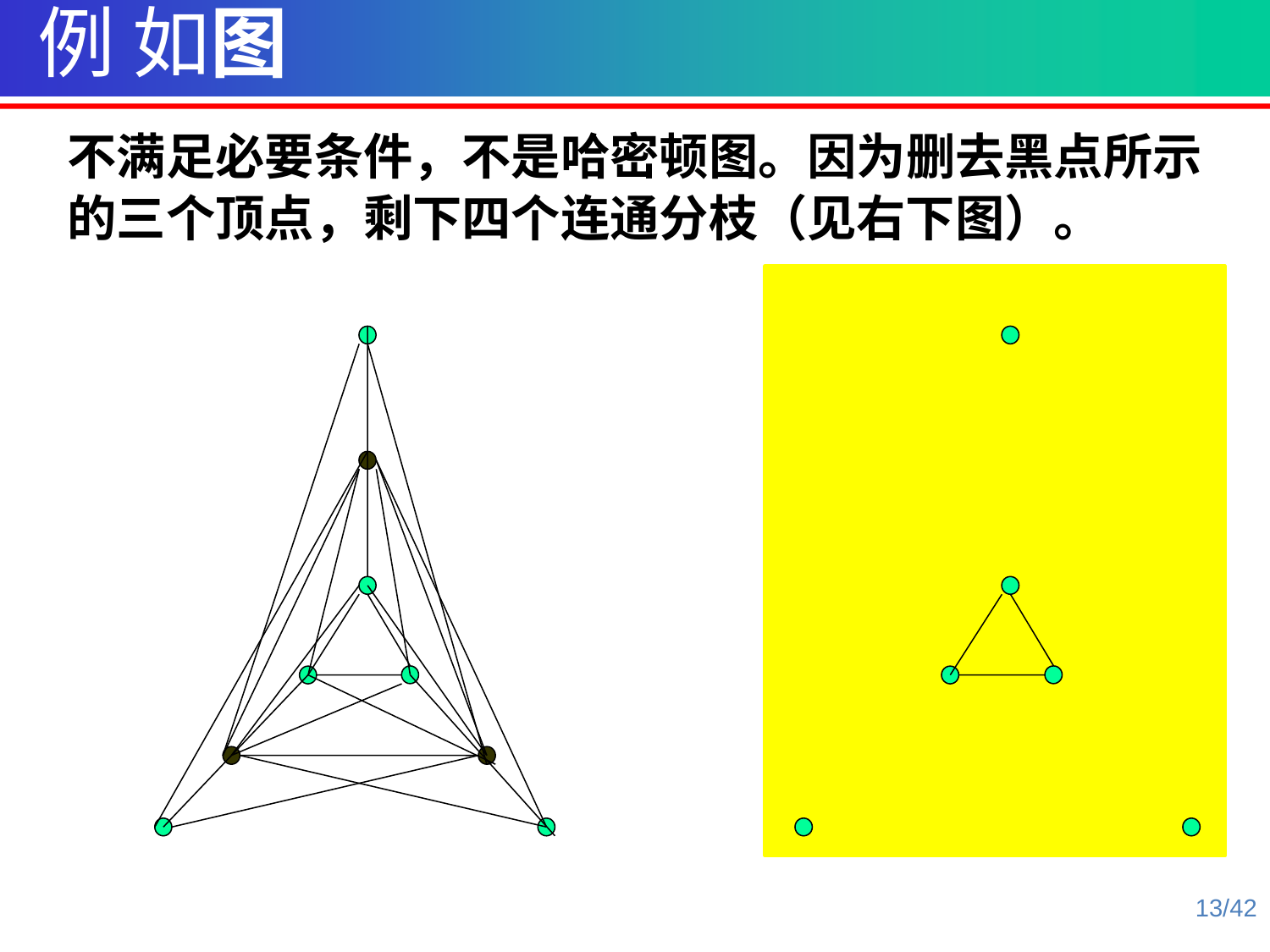

例 如图
不满足必要条件，不是哈密顿图。因为删去黑点所示的三个顶点，剩下四个连通分枝（见右下图）。

13/42